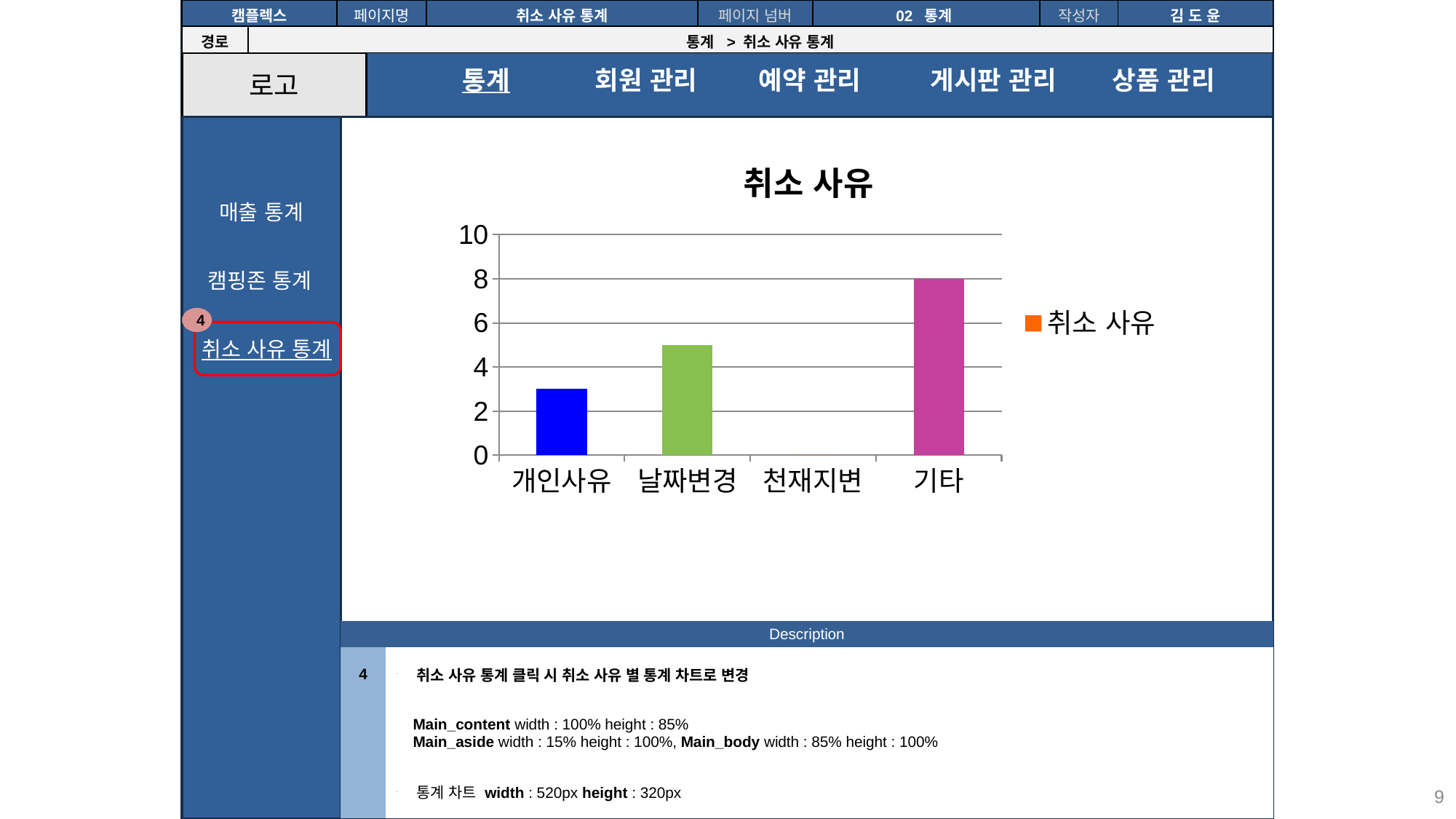

| 캠플렉스 |  | 페이지명 | 취소 사유 통계 | 페이지 넘버 | 02 통계 | 작성자 | 김 도 윤 |
| --- | --- | --- | --- | --- | --- | --- | --- |
| 경로 | 통계 > 취소 사유 통계 |  |  |  |  |  |  |
로고
통계
회원 관리
예약 관리
게시판 관리
상품 관리

### Chart:

| Category | 취소 사유 |
|---|---|
| 개인사유 | 3.0 |
| 날짜변경 | 5.0 |
| 천재지변 | 0.0 |
| 기타 | 8.0 |
매출 통계
캠핑존 통계
4

취소 사유 통계
| Description |  |
| --- | --- |
| 4 | 취소 사유 통계 클릭 시 취소 사유 별 통계 차트로 변경 |
|  | Main\_content width : 100% height : 85% Main\_aside width : 15% height : 100%, Main\_body width : 85% height : 100% |
|  | 통계 차트 width : 520px height : 320px |
9